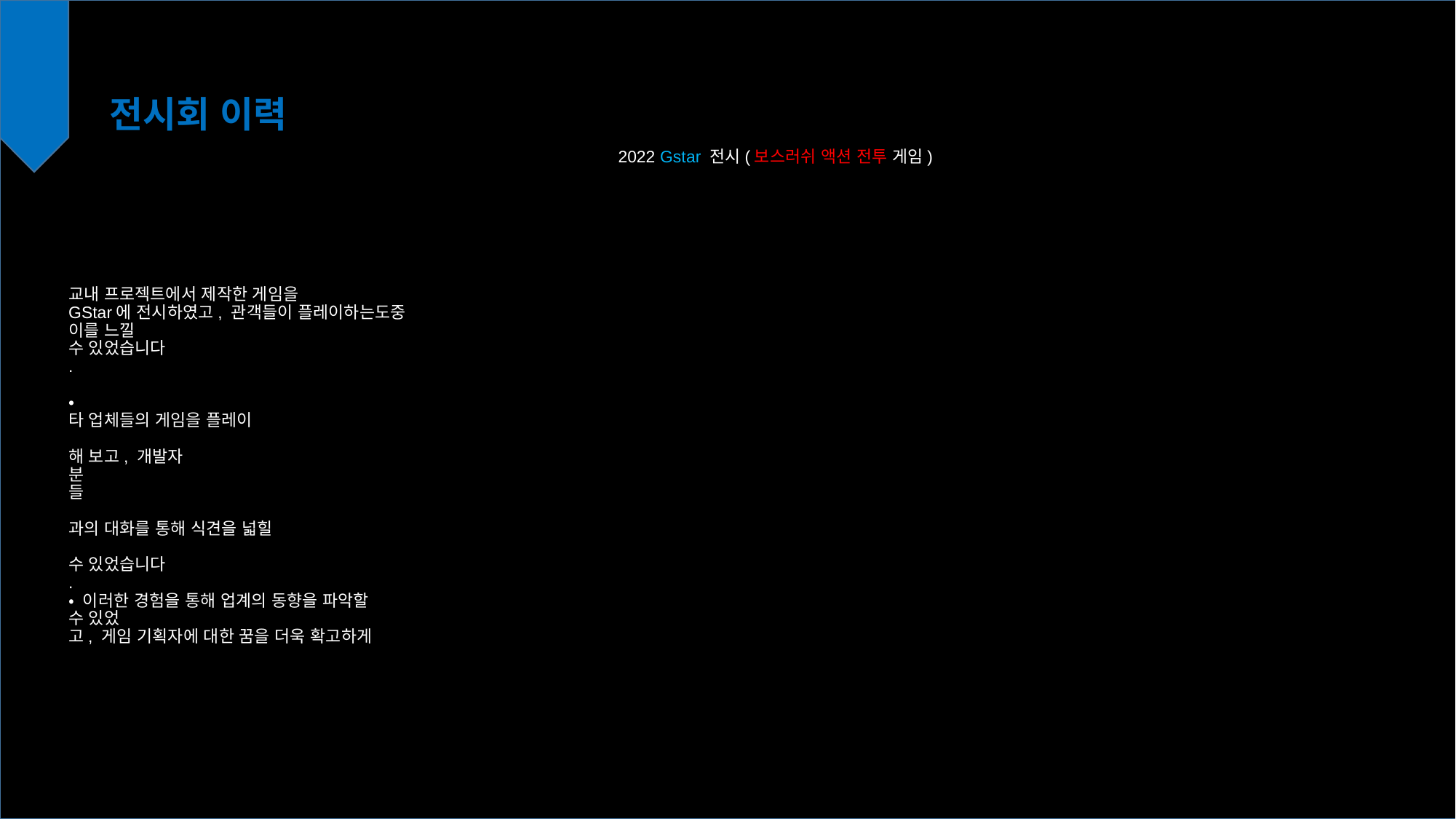

전시회 이력
2022 Gstar 전시(보스러쉬 액션 전투 게임)
교내 프로젝트에서 제작한 게임을
GStar에 전시하였고, 관객들이 플레이하는도중
이를 느낄
수 있었습니다
.

•
타 업체들의 게임을 플레이

해 보고, 개발자
분
들

과의 대화를 통해 식견을 넓힐

수 있었습니다
.
• 이러한 경험을 통해 업계의 동향을 파악할
수 있었
고, 게임 기획자에 대한 꿈을 더욱 확고하게